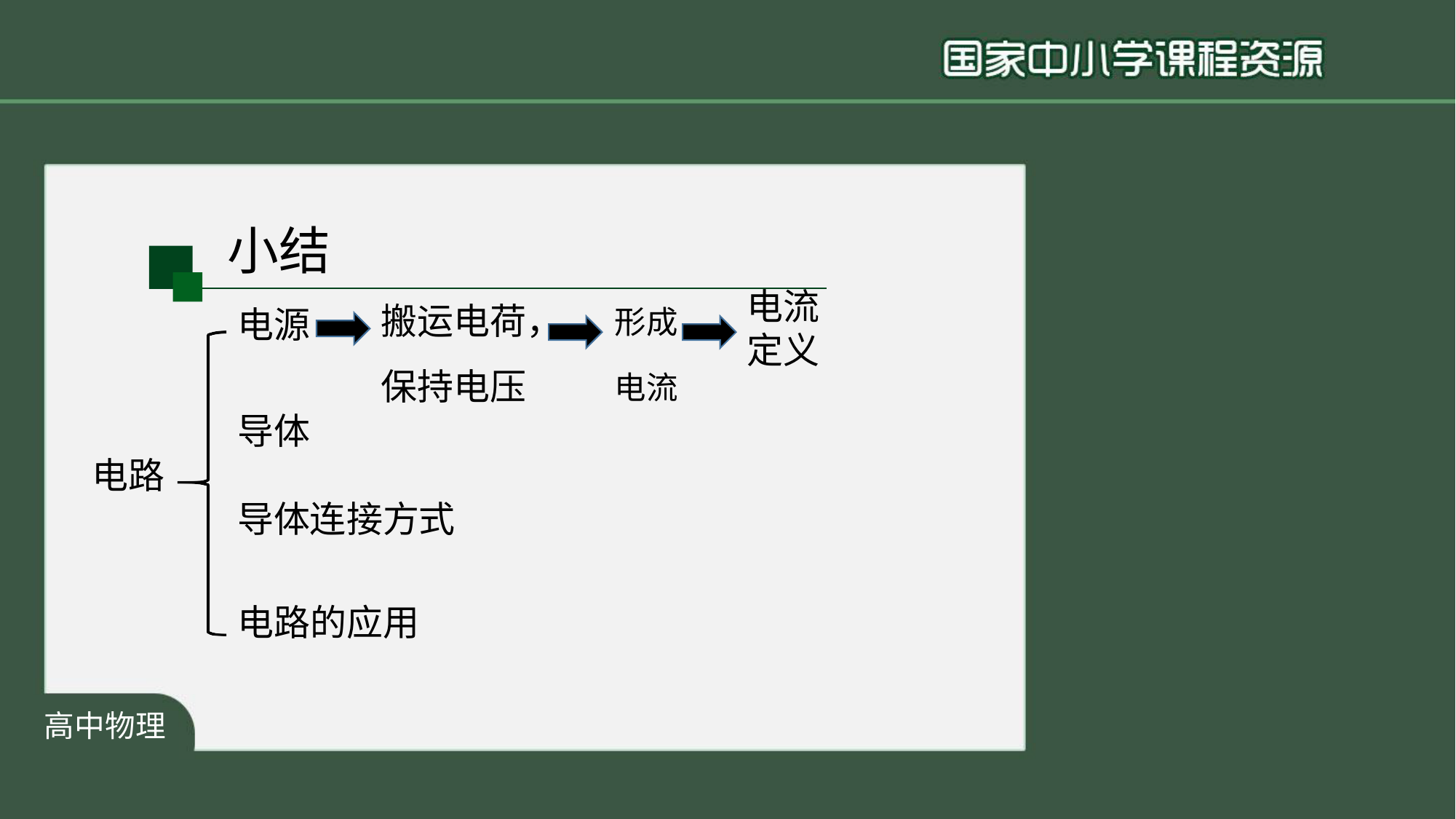

小学语文
# 小结

搬运电荷，	形成 保持电压	电流
电流 定义

电源

导体
电路
导体连接方式

电路的应用
高中物理